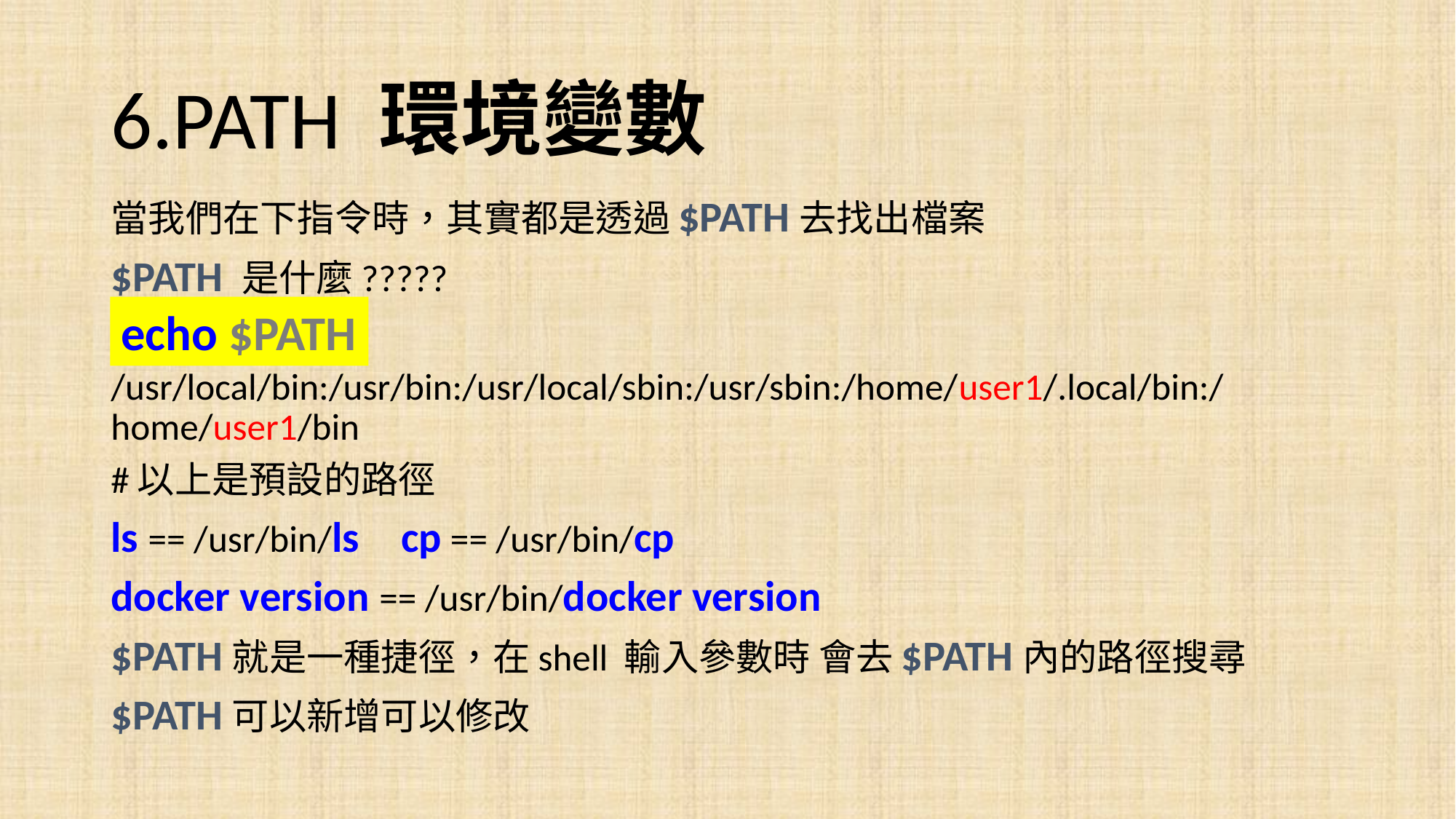

# 6.PATH 環境變數
當我們在下指令時，其實都是透過$PATH去找出檔案
$PATH 是什麼?????

/usr/local/bin:/usr/bin:/usr/local/sbin:/usr/sbin:/home/user1/.local/bin:/home/user1/bin
#以上是預設的路徑
ls == /usr/bin/ls     cp == /usr/bin/cp
docker version == /usr/bin/docker version
$PATH就是一種捷徑，在shell 輸入參數時 會去$PATH內的路徑搜尋
$PATH可以新增可以修改
echo $PATH